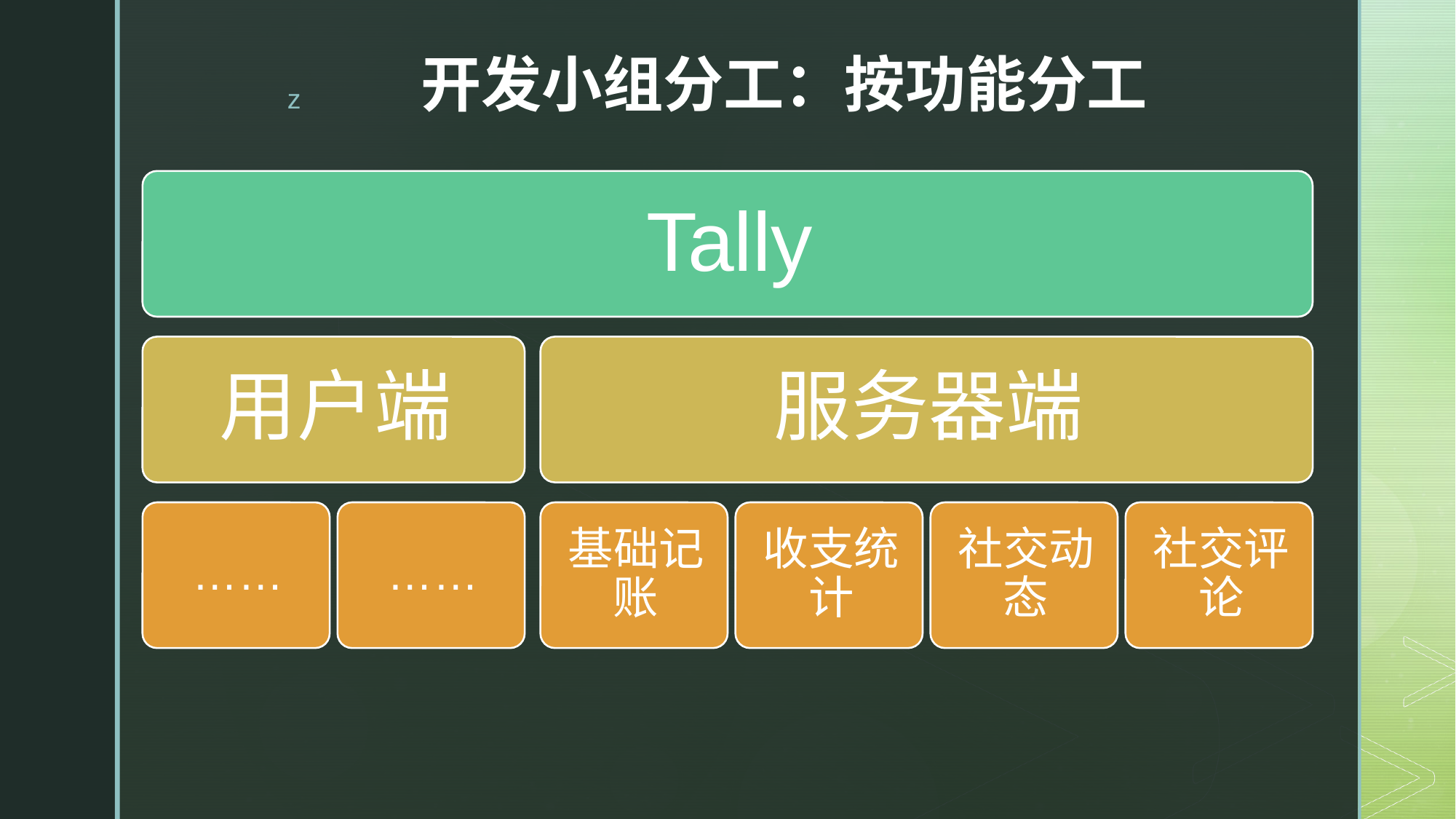

开发小组分工：按功能分工
Tally
用户端
……
……
服务器端
基础记账
收支统计
社交动态
社交评论